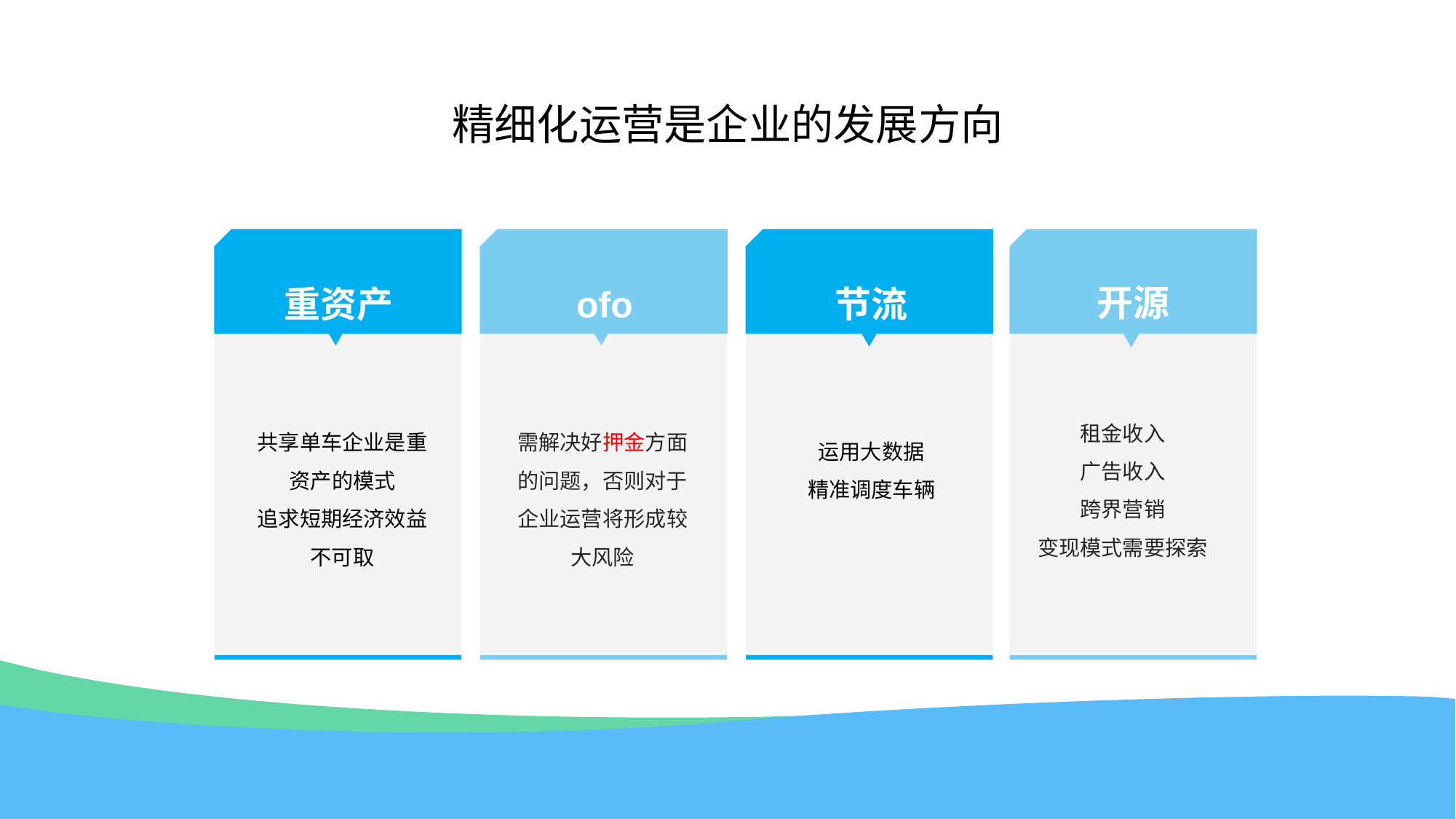

精细化运营是企业的发展方向

开源
重资产
ofo
节流

租金收入
广告收入
跨界营销
变现模式需要探索
共享单车企业是重资产的模式
追求短期经济效益不可取
需解决好押金方面的问题，否则对于企业运营将形成较大风险
运用大数据
精准调度车辆